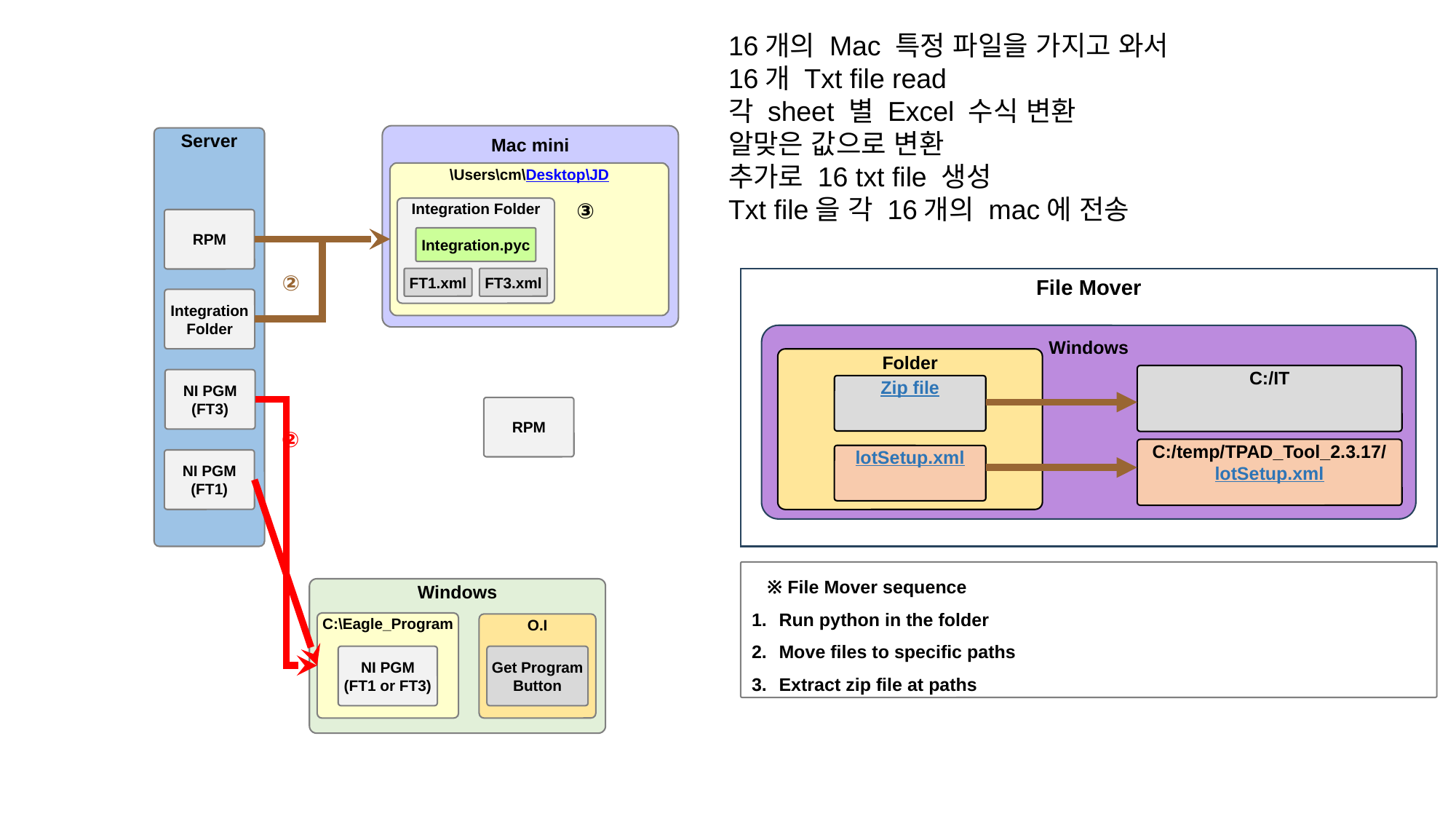

16개의 Mac 특정 파일을 가지고 와서
16개 Txt file read
각 sheet 별 Excel 수식 변환
알맞은 값으로 변환
추가로 16 txt file 생성
Txt file을 각 16개의 mac에 전송
Mac mini
Server
\Users\cm\Desktop\JD
③
Integration Folder
Integration.pyc
FT1.xml
FT3.xml
RPM
RPM
File Mover
②
Integration Folder
Windows
Folder
C:/IT
NI PGM
(FT3)
Zip file

②
C:/temp/TPAD_Tool_2.3.17/lotSetup.xml
lotSetup.xml
NI PGM
(FT1)
   ※ File Mover sequence
Run python in the folder
Move files to specific paths
Extract zip file at paths
Windows
C:\Eagle_Program
O.I
NI PGM
(FT1 or FT3)
Get Program
Button